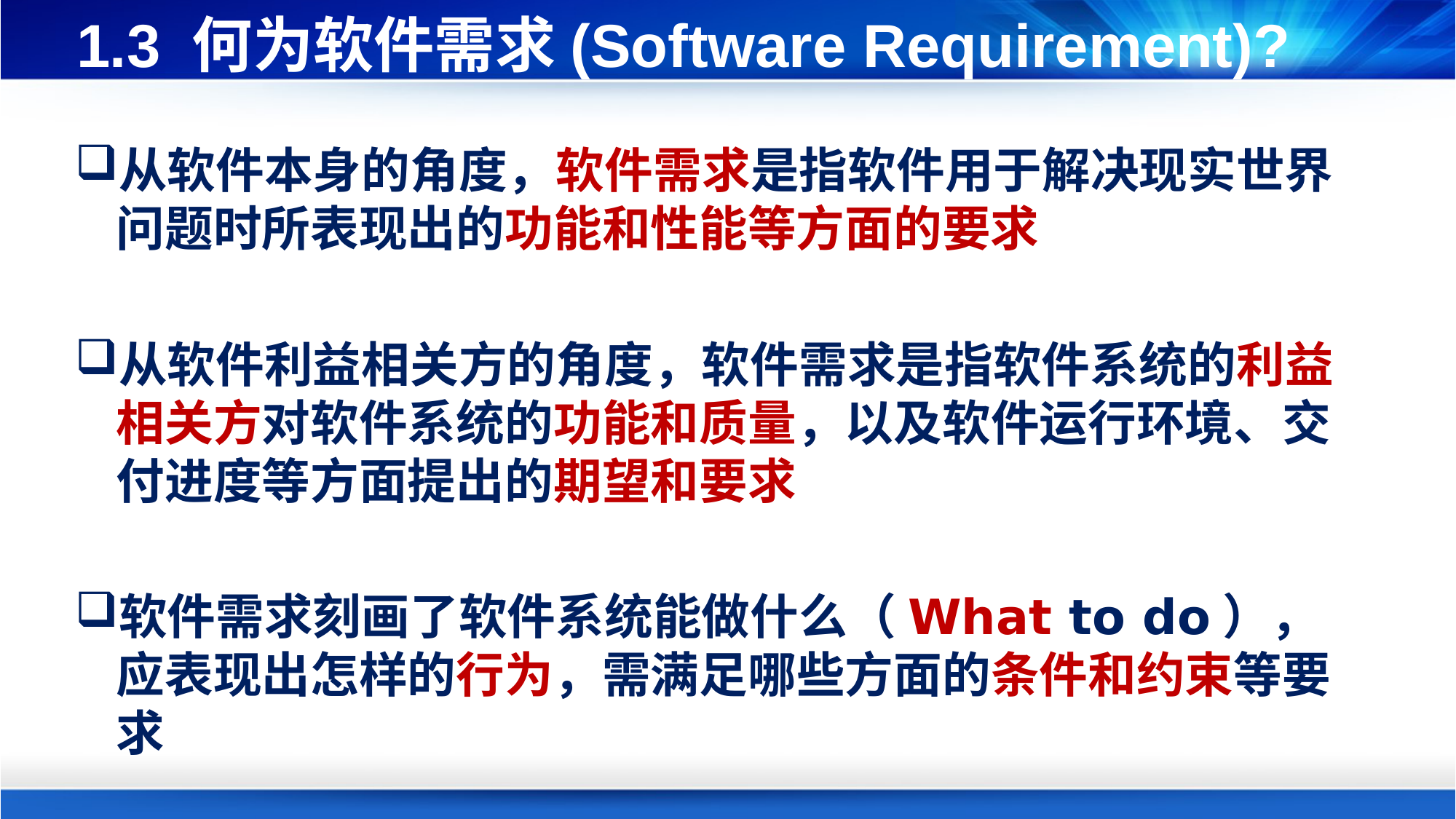

# 1.3 何为软件需求(Software Requirement)?
从软件本身的角度，软件需求是指软件用于解决现实世界问题时所表现出的功能和性能等方面的要求

从软件利益相关方的角度，软件需求是指软件系统的利益相关方对软件系统的功能和质量，以及软件运行环境、交付进度等方面提出的期望和要求

软件需求刻画了软件系统能做什么（What to do），应表现出怎样的行为，需满足哪些方面的条件和约束等要求